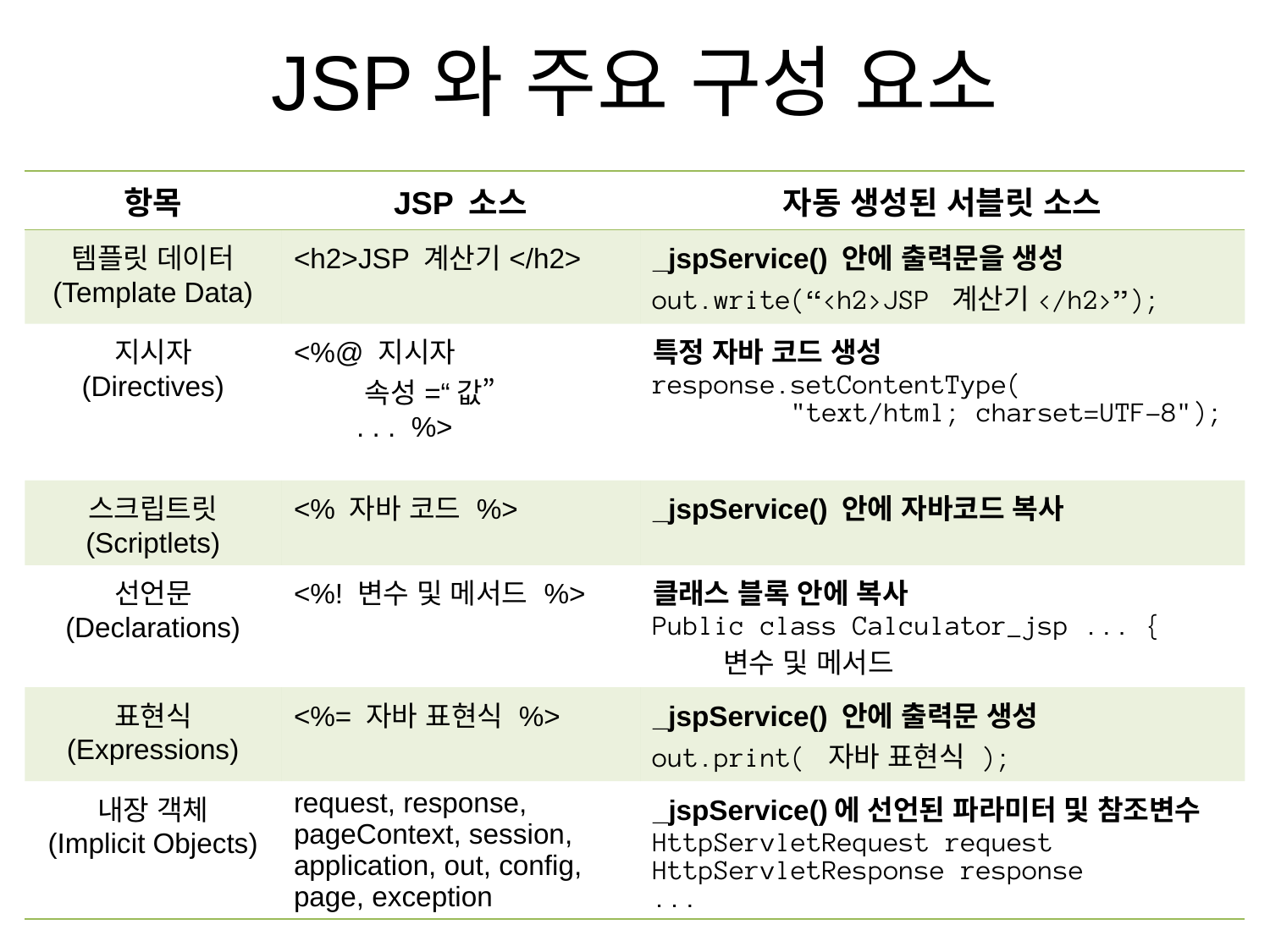

# JSP와 주요 구성 요소
| 항목 | JSP 소스 | 자동 생성된 서블릿 소스 |
| --- | --- | --- |
| 템플릿 데이터 (Template Data) | <h2>JSP 계산기</h2> | \_jspService() 안에 출력문을 생성 out.write(“<h2>JSP 계산기</h2>”); |
| 지시자 (Directives) | <%@ 지시자 속성=“값” . . . %> | 특정 자바 코드 생성 response.setContentType( "text/html; charset=UTF-8"); |
| 스크립트릿 (Scriptlets) | <% 자바 코드 %> | \_jspService() 안에 자바코드 복사 |
| 선언문 (Declarations) | <%! 변수 및 메서드 %> | 클래스 블록 안에 복사 Public class Calculator\_jsp ... { 변수 및 메서드 |
| 표현식 (Expressions) | <%= 자바 표현식 %> | \_jspService() 안에 출력문 생성 out.print( 자바 표현식 ); |
| 내장 객체 (Implicit Objects) | request, response, pageContext, session, application, out, config, page, exception | \_jspService()에 선언된 파라미터 및 참조변수 HttpServletRequest request HttpServletResponse response ... |